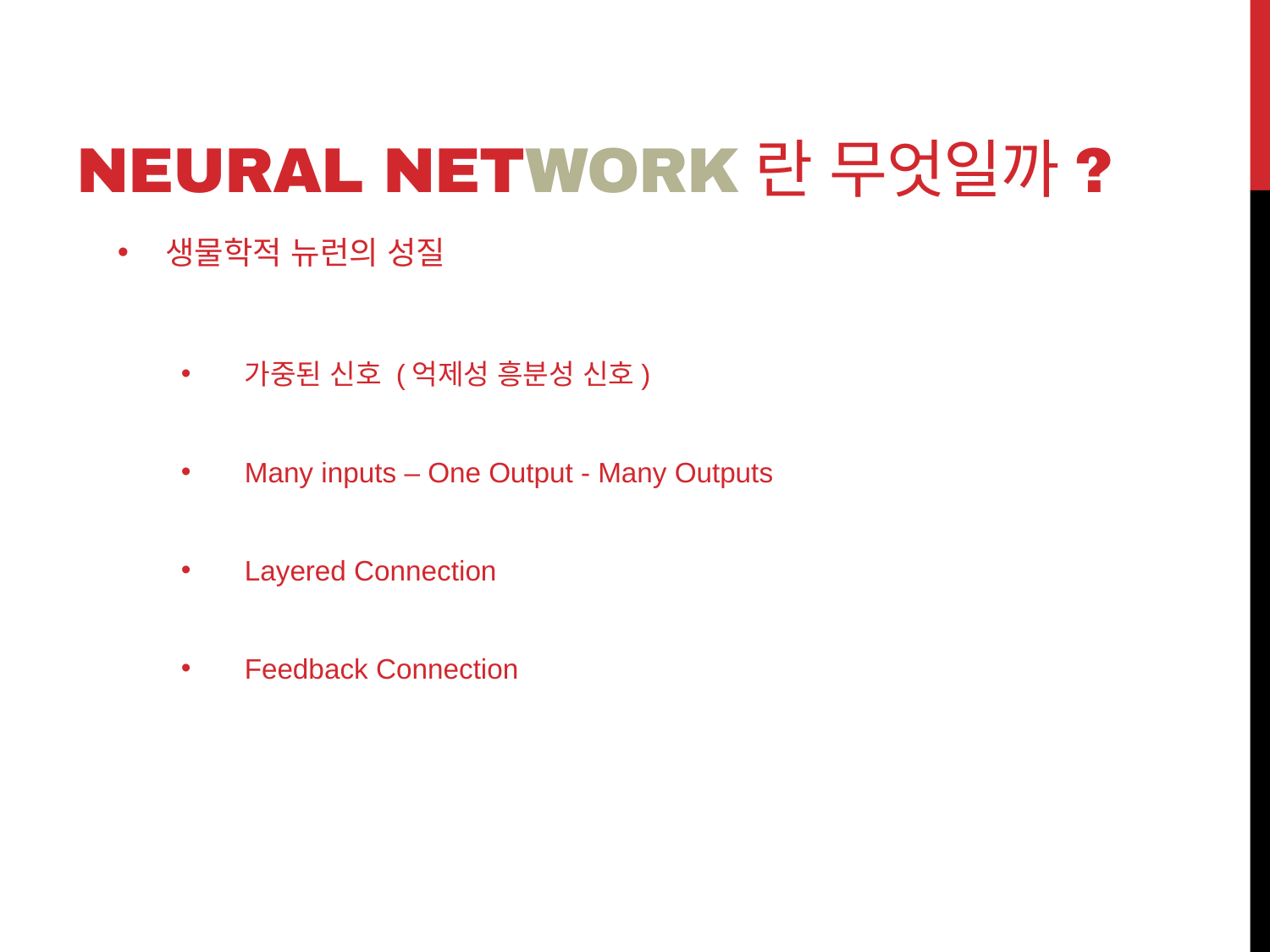

# Neural Network란 무엇일까?
생물학적 뉴런의 성질

가중된 신호 (억제성 흥분성 신호)

Many inputs – One Output - Many Outputs

Layered Connection

Feedback Connection